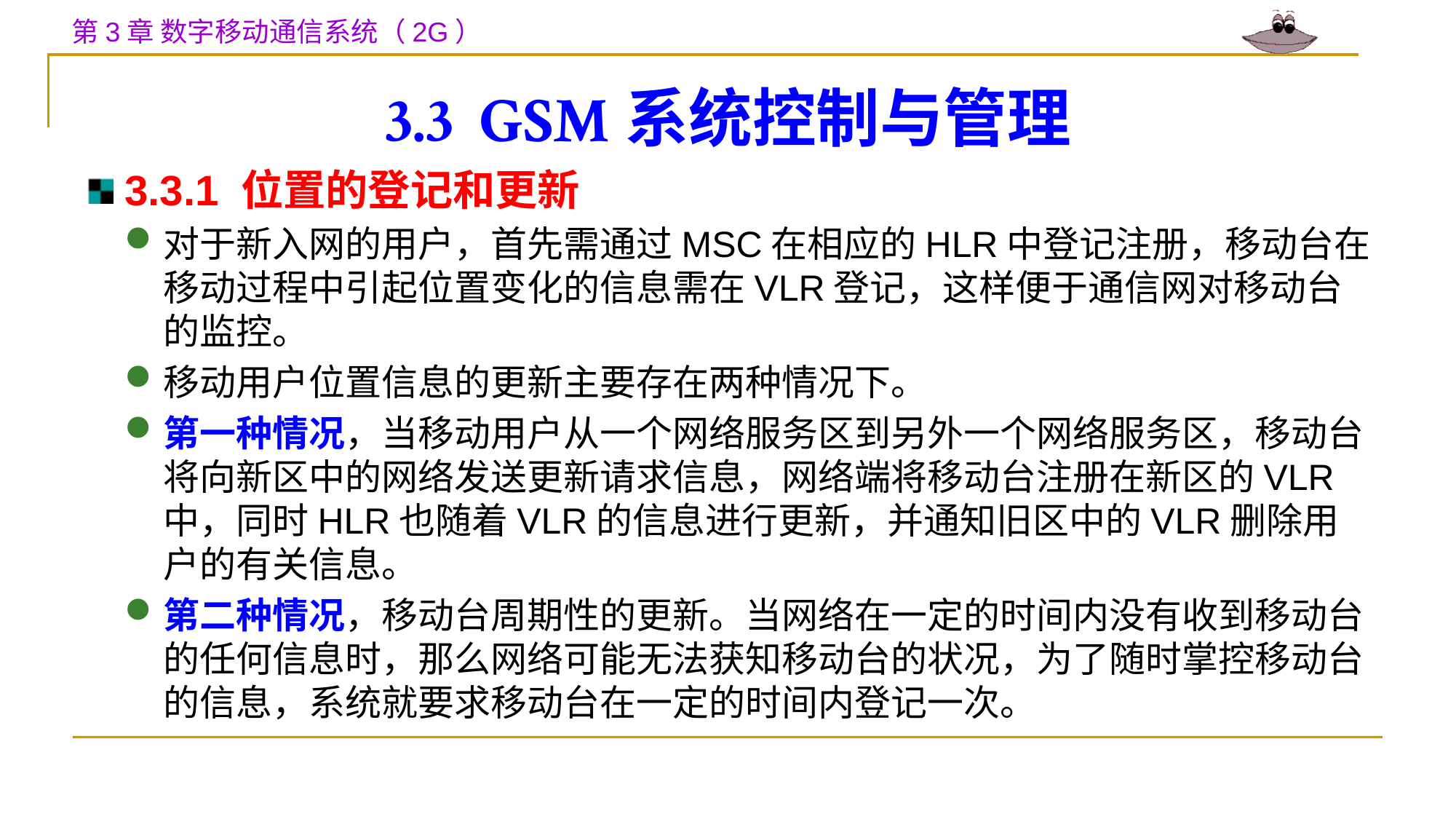

# 3.3  GSM系统控制与管理
3.3.1 位置的登记和更新
对于新入网的用户，首先需通过MSC在相应的HLR中登记注册，移动台在移动过程中引起位置变化的信息需在VLR登记，这样便于通信网对移动台的监控。
移动用户位置信息的更新主要存在两种情况下。
第一种情况，当移动用户从一个网络服务区到另外一个网络服务区，移动台将向新区中的网络发送更新请求信息，网络端将移动台注册在新区的VLR中，同时HLR也随着VLR的信息进行更新，并通知旧区中的VLR删除用户的有关信息。
第二种情况，移动台周期性的更新。当网络在一定的时间内没有收到移动台的任何信息时，那么网络可能无法获知移动台的状况，为了随时掌控移动台的信息，系统就要求移动台在一定的时间内登记一次。